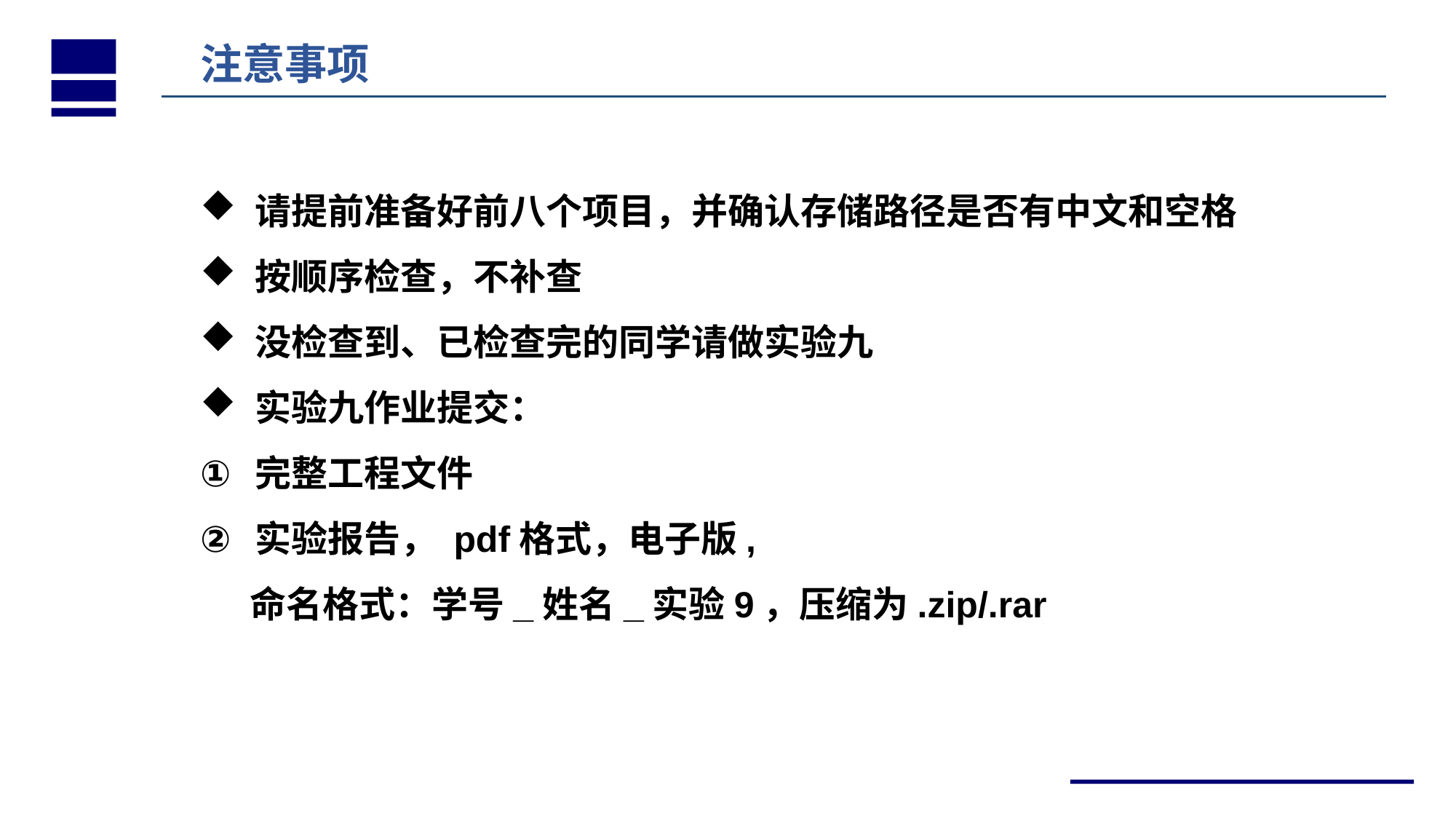

注意事项
请提前准备好前八个项目，并确认存储路径是否有中文和空格
按顺序检查，不补查
没检查到、已检查完的同学请做实验九
实验九作业提交：
完整工程文件
实验报告， pdf格式，电子版,
     命名格式：学号_姓名_实验9，压缩为.zip/.rar